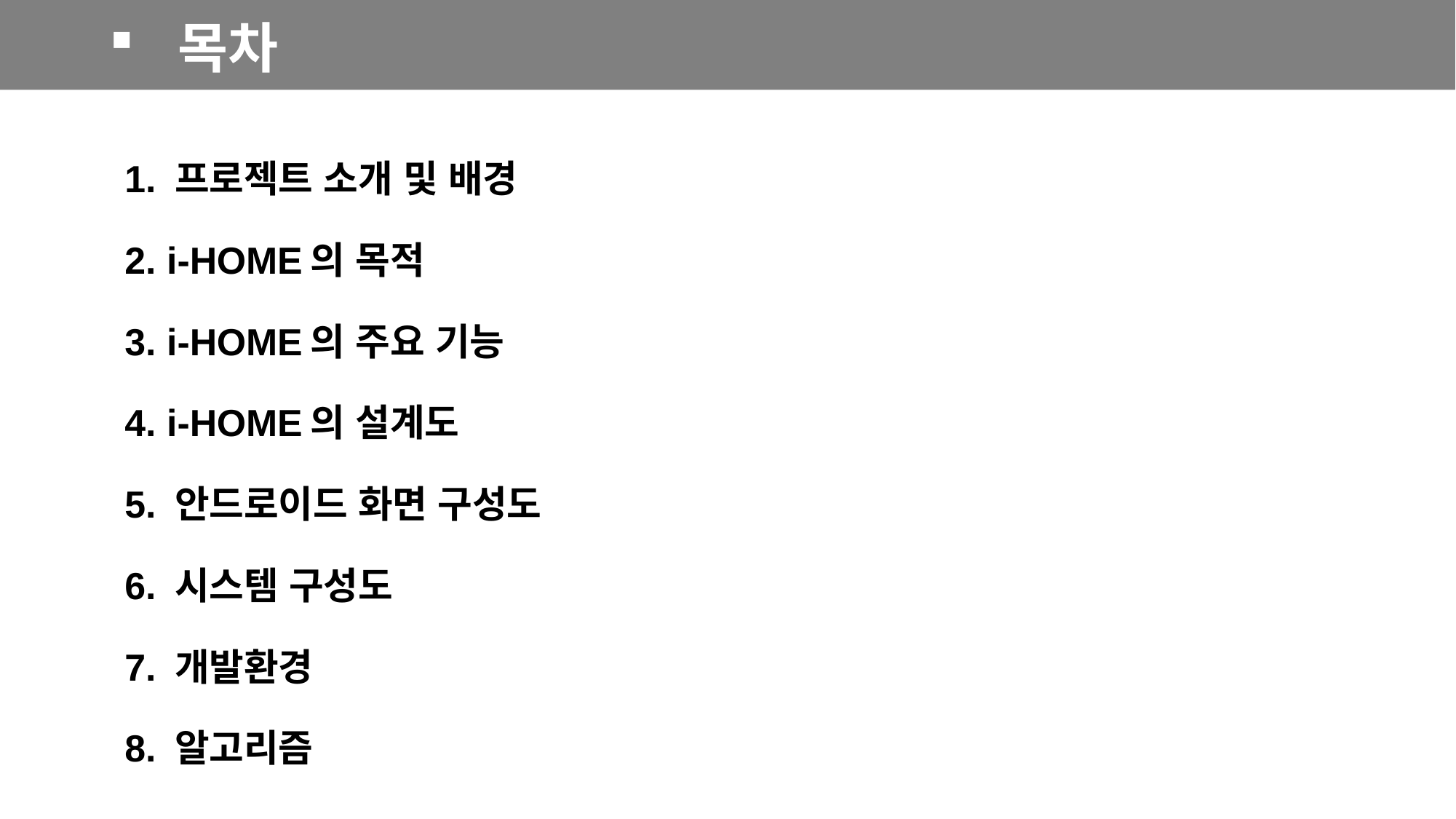

목차
1. 프로젝트 소개 및 배경
2. i-HOME의 목적
3. i-HOME의 주요 기능
4. i-HOME의 설계도
5. 안드로이드 화면 구성도
6. 시스템 구성도
7. 개발환경
8. 알고리즘